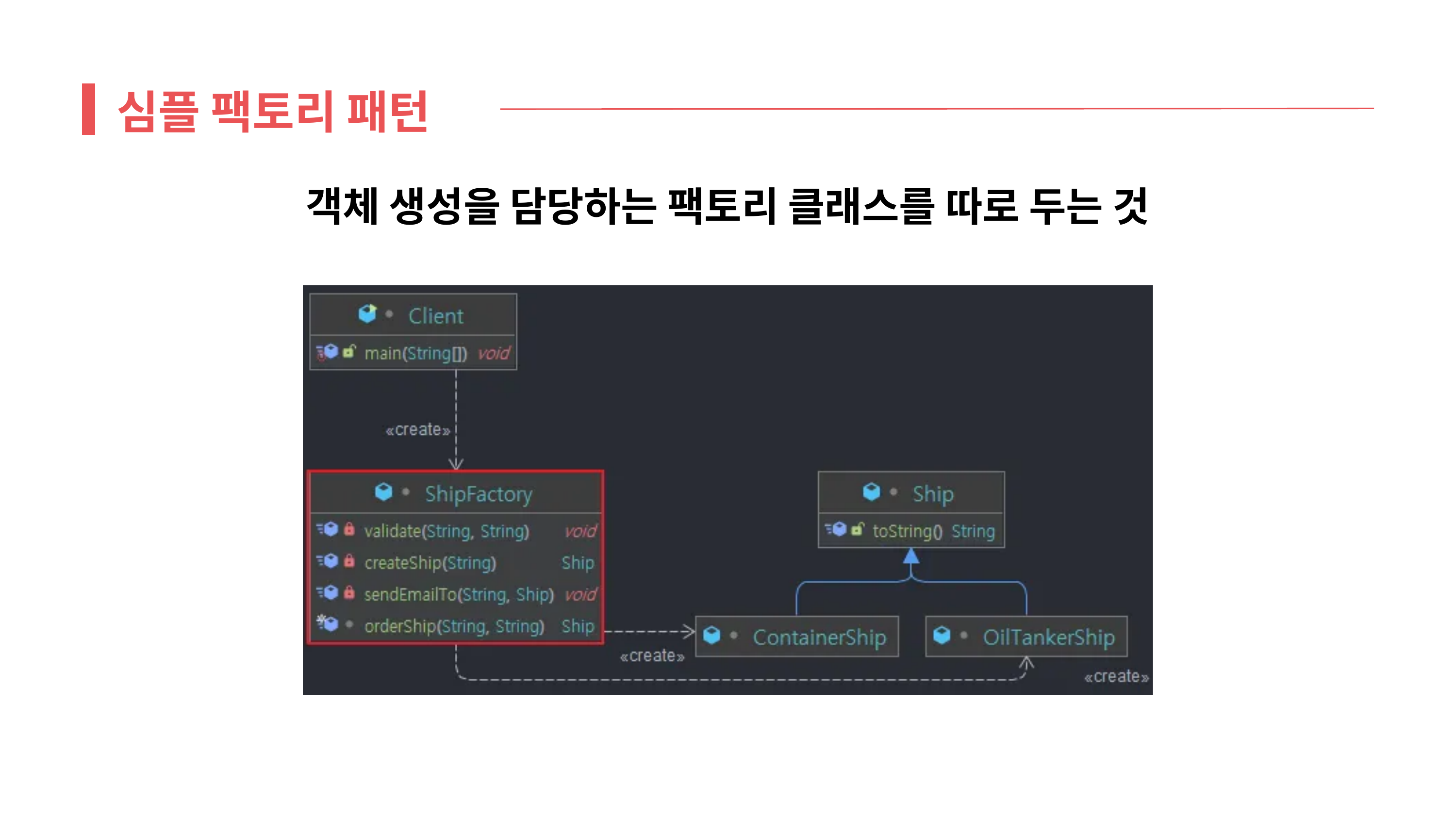

심플 팩토리 패턴

객체 생성을 담당하는 팩토리 클래스를 따로 두는 것